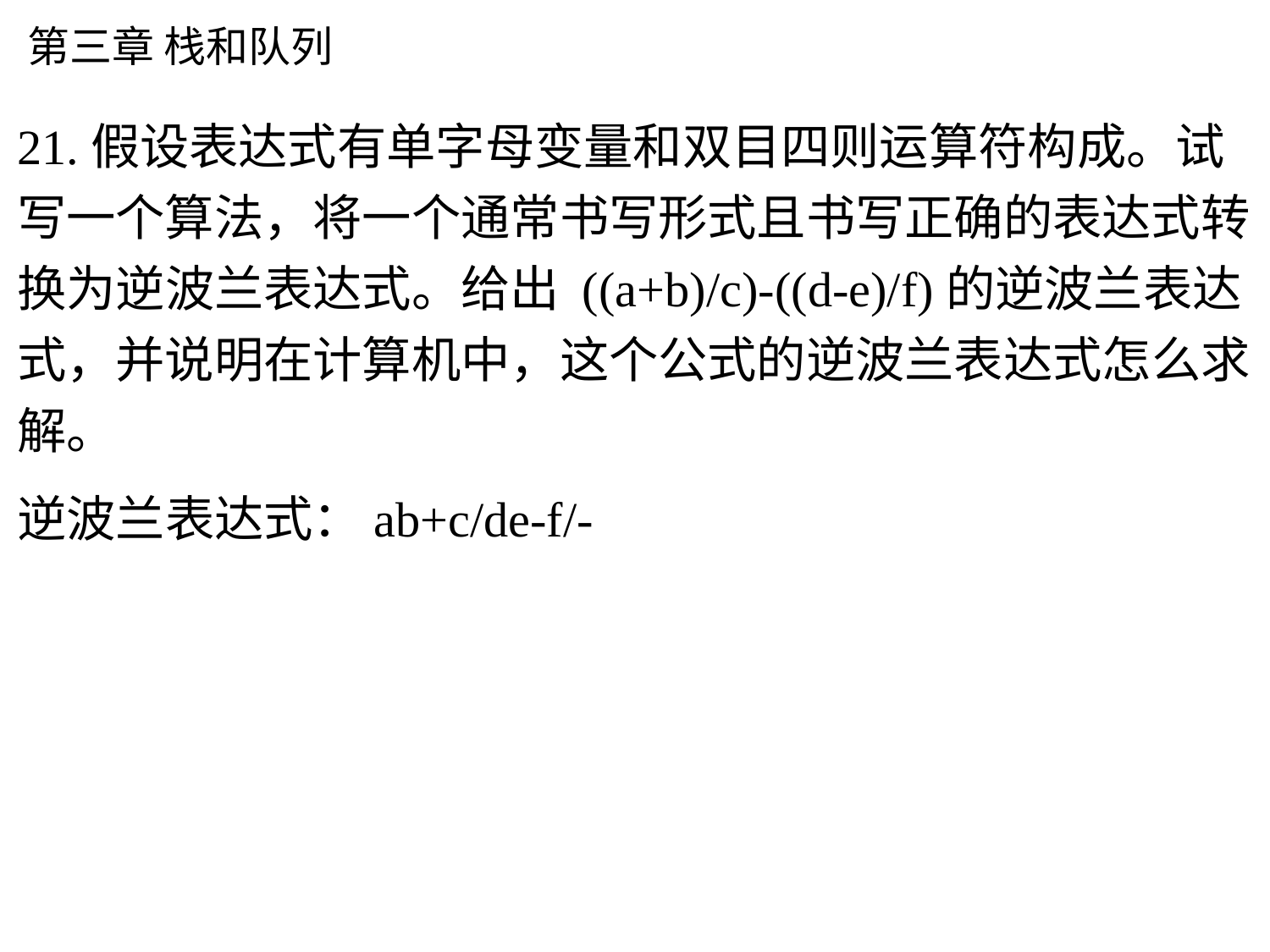

# 第三章 栈和队列
21.假设表达式有单字母变量和双目四则运算符构成。试写一个算法，将一个通常书写形式且书写正确的表达式转换为逆波兰表达式。给出 ((a+b)/c)-((d-e)/f)的逆波兰表达式，并说明在计算机中，这个公式的逆波兰表达式怎么求解。
逆波兰表达式：ab+c/de-f/-